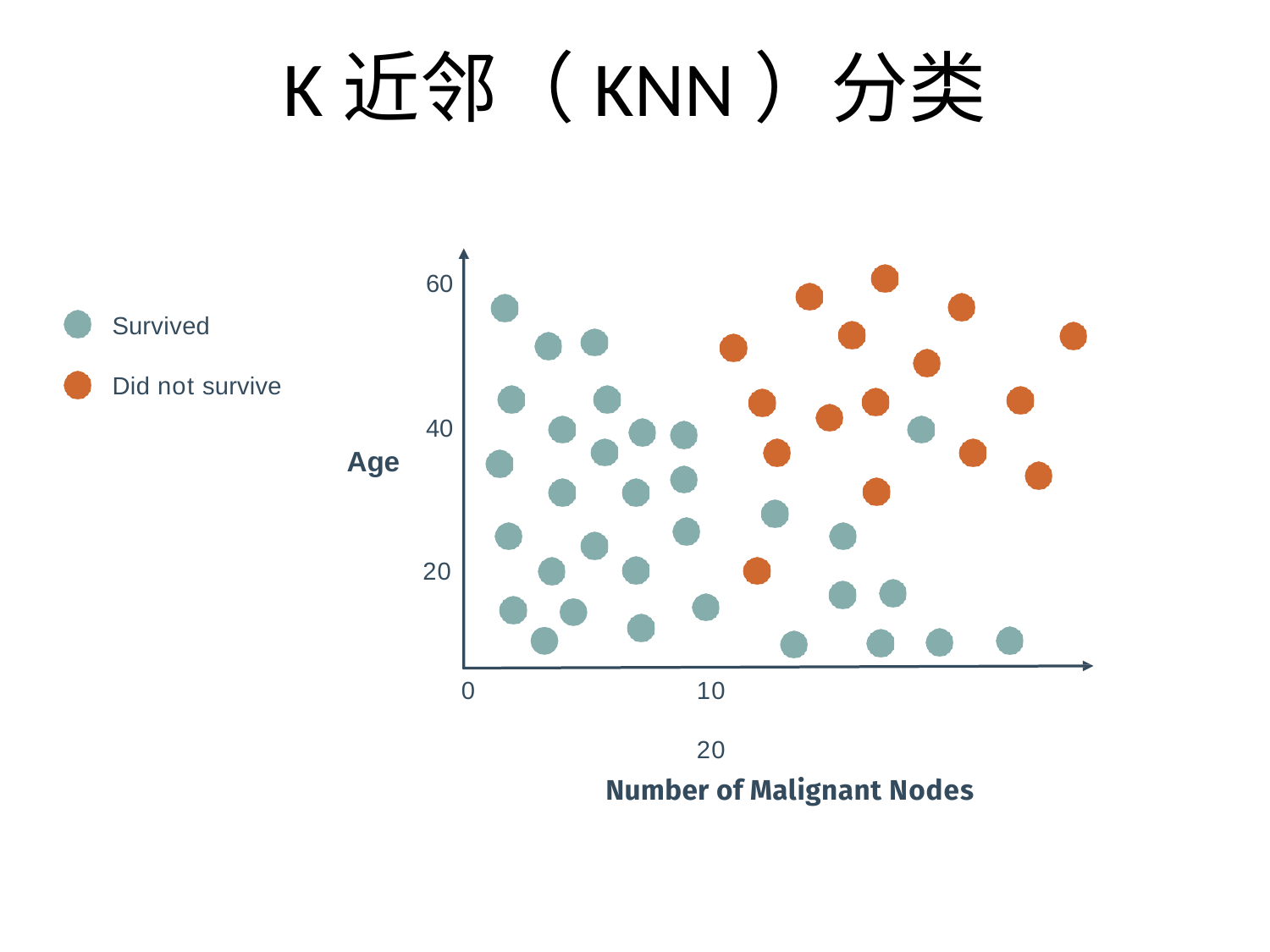

# K近邻（KNN）分类

60
Survived

Did not survive
40
Age

20

10	20
Number of Malignant Nodes
0